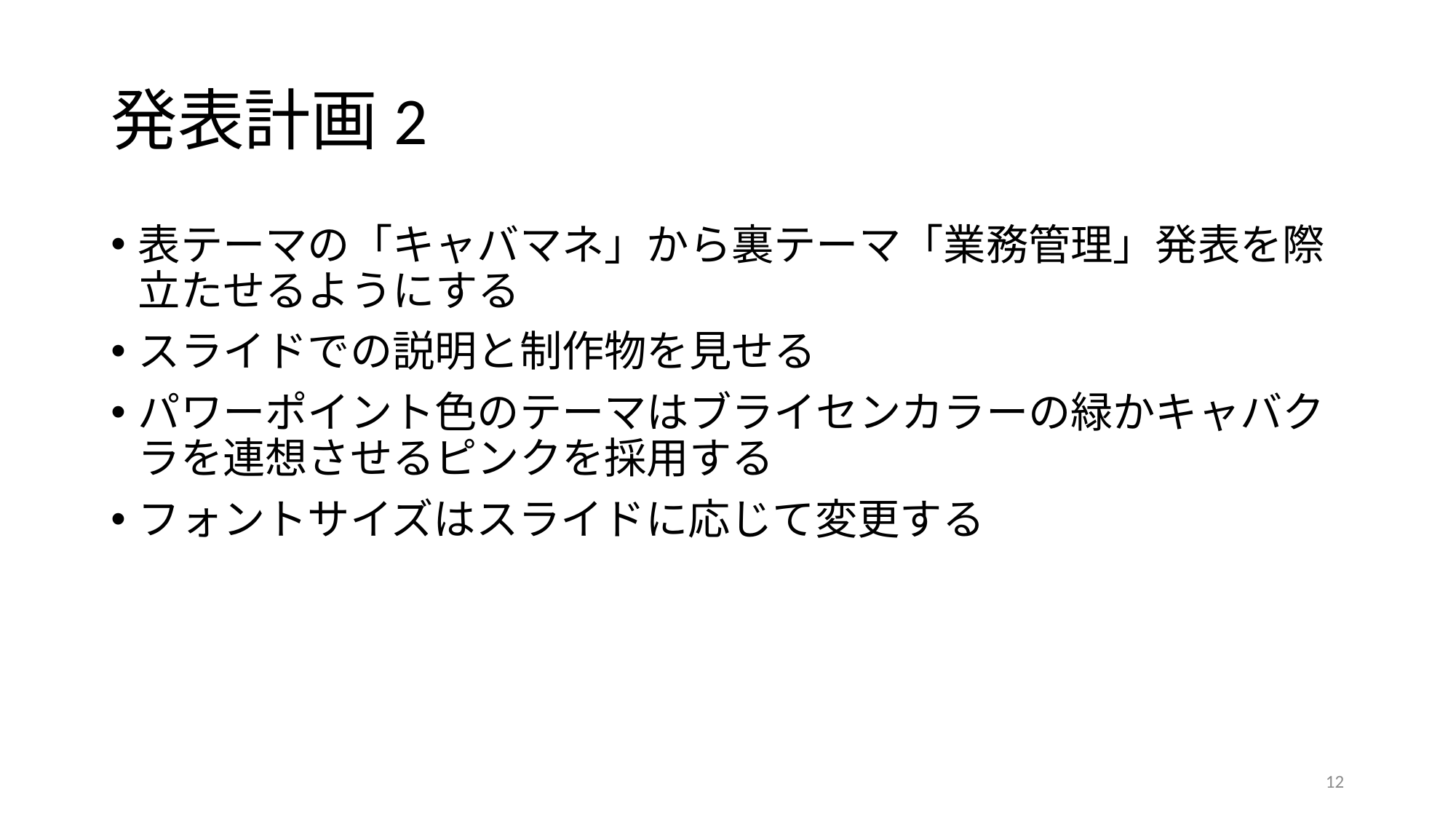

# 発表計画2
表テーマの「キャバマネ」から裏テーマ「業務管理」発表を際立たせるようにする
スライドでの説明と制作物を見せる
パワーポイント色のテーマはブライセンカラーの緑かキャバクラを連想させるピンクを採用する
フォントサイズはスライドに応じて変更する

12